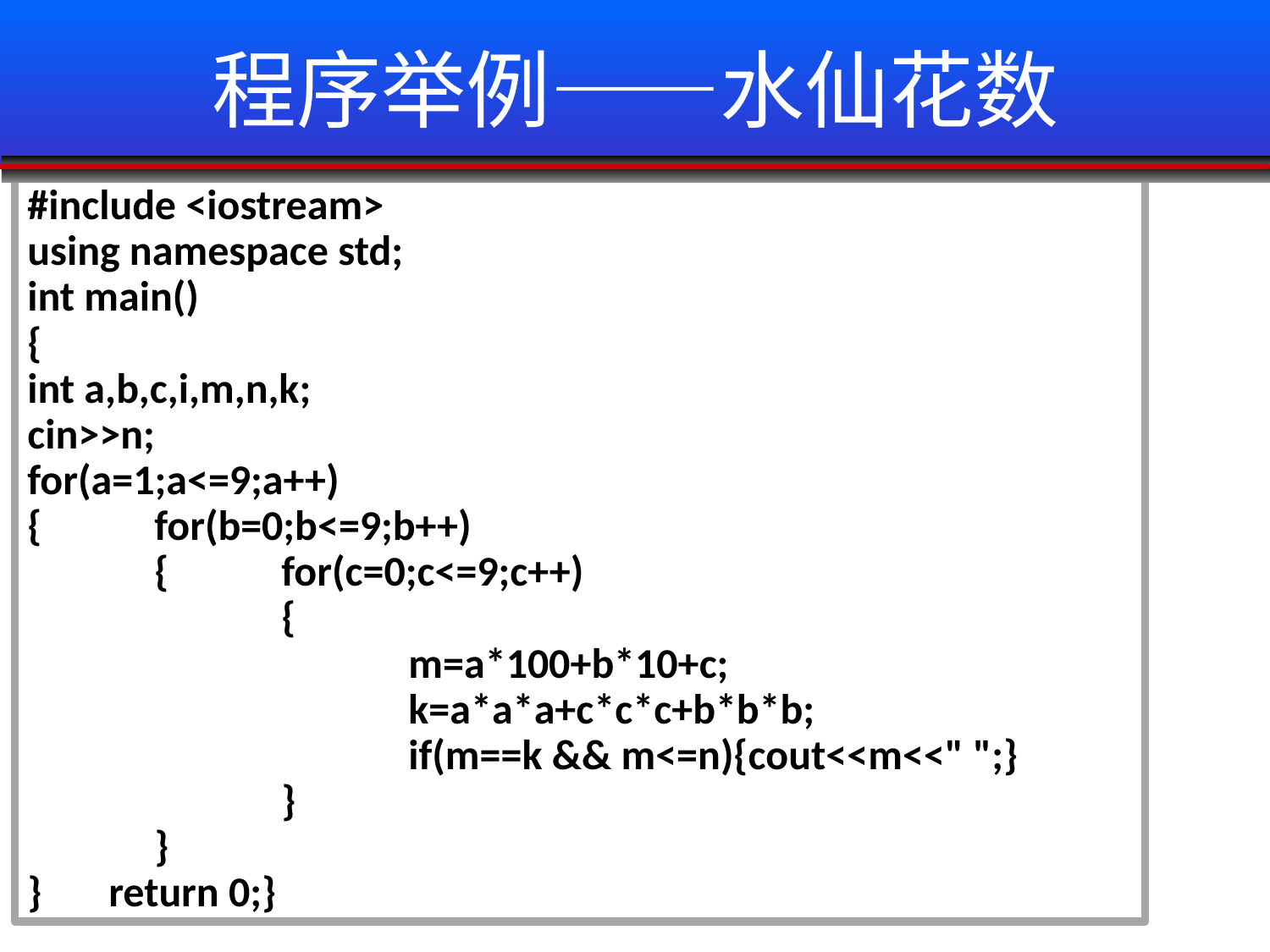

程序举例——水仙花数

#include <iostream>
using namespace std;
int main()
{
int a,b,c,i,m,n,k;
cin>>n;
for(a=1;a<=9;a++)
{	for(b=0;b<=9;b++)
	{	for(c=0;c<=9;c++)
		{
			m=a*100+b*10+c;
			k=a*a*a+c*c*c+b*b*b;
			if(m==k && m<=n){cout<<m<<" ";}
		}
	}
}       return 0;}